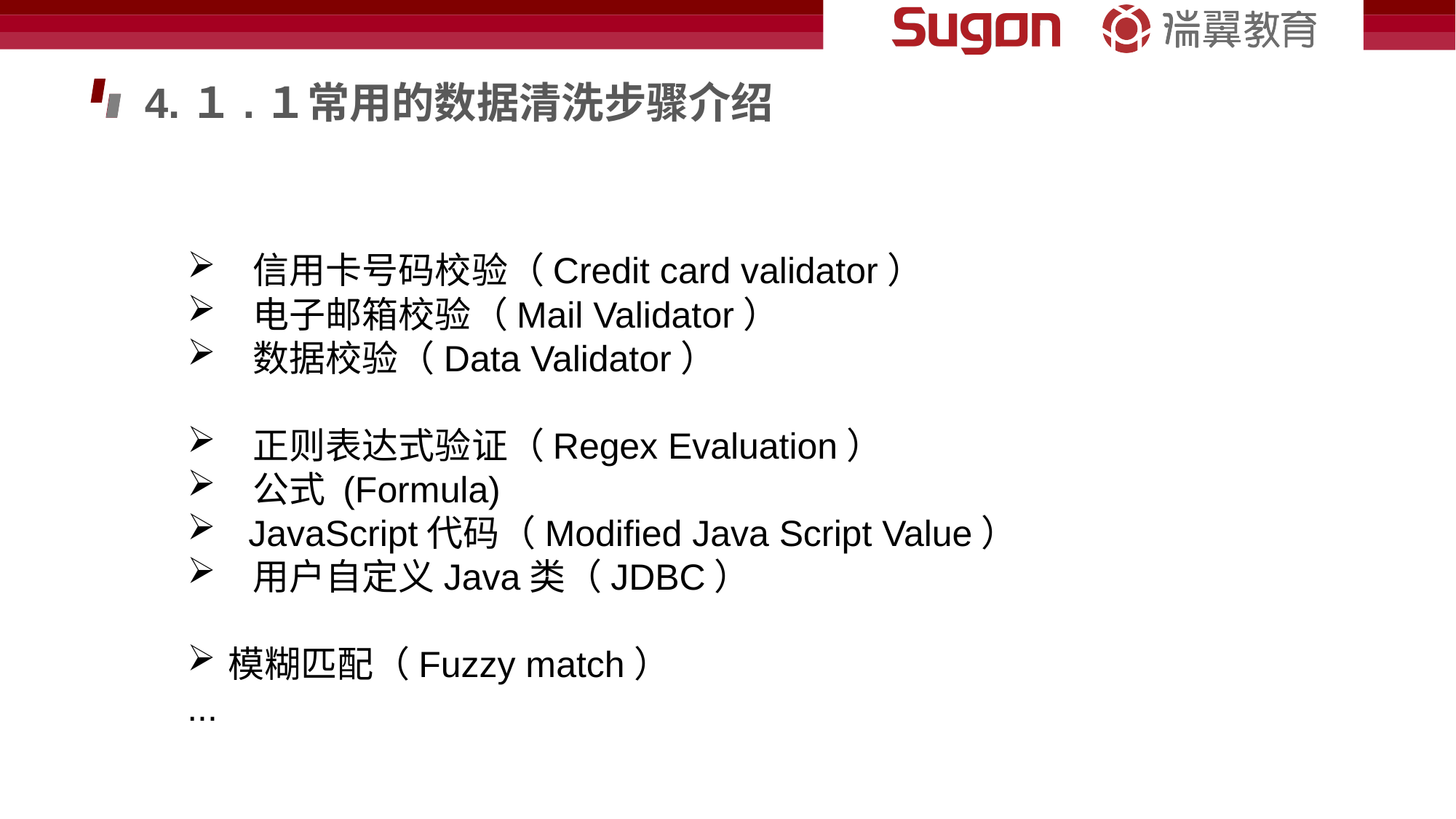

4.１.１常用的数据清洗步骤介绍

  信用卡号码校验（Credit card validator）
  电子邮箱校验（Mail Validator）
  数据校验（Data Validator）

  正则表达式验证（Regex Evaluation）
  公式 (Formula)
  JavaScript代码（Modified Java Script Value）
  用户自定义Java类（JDBC）

模糊匹配（Fuzzy match）
...